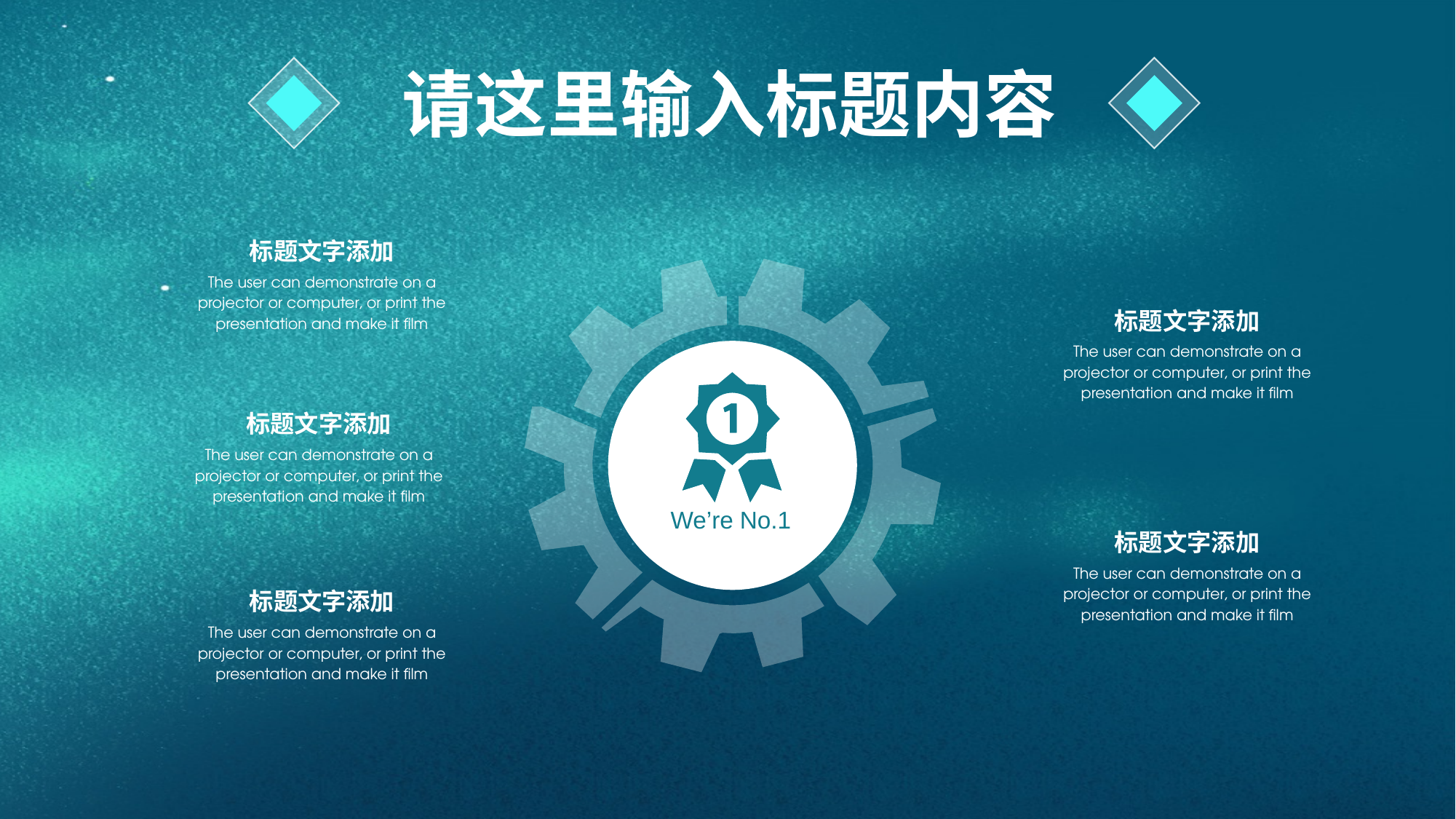

请这里输入标题内容

标题文字添加
The user can demonstrate on a projector or computer, or print the presentation and make it film

标题文字添加
The user can demonstrate on a projector or computer, or print the presentation and make it film

标题文字添加
The user can demonstrate on a projector or computer, or print the presentation and make it film

We’re No.1
标题文字添加
The user can demonstrate on a projector or computer, or print the presentation and make it film

标题文字添加
The user can demonstrate on a projector or computer, or print the presentation and make it film